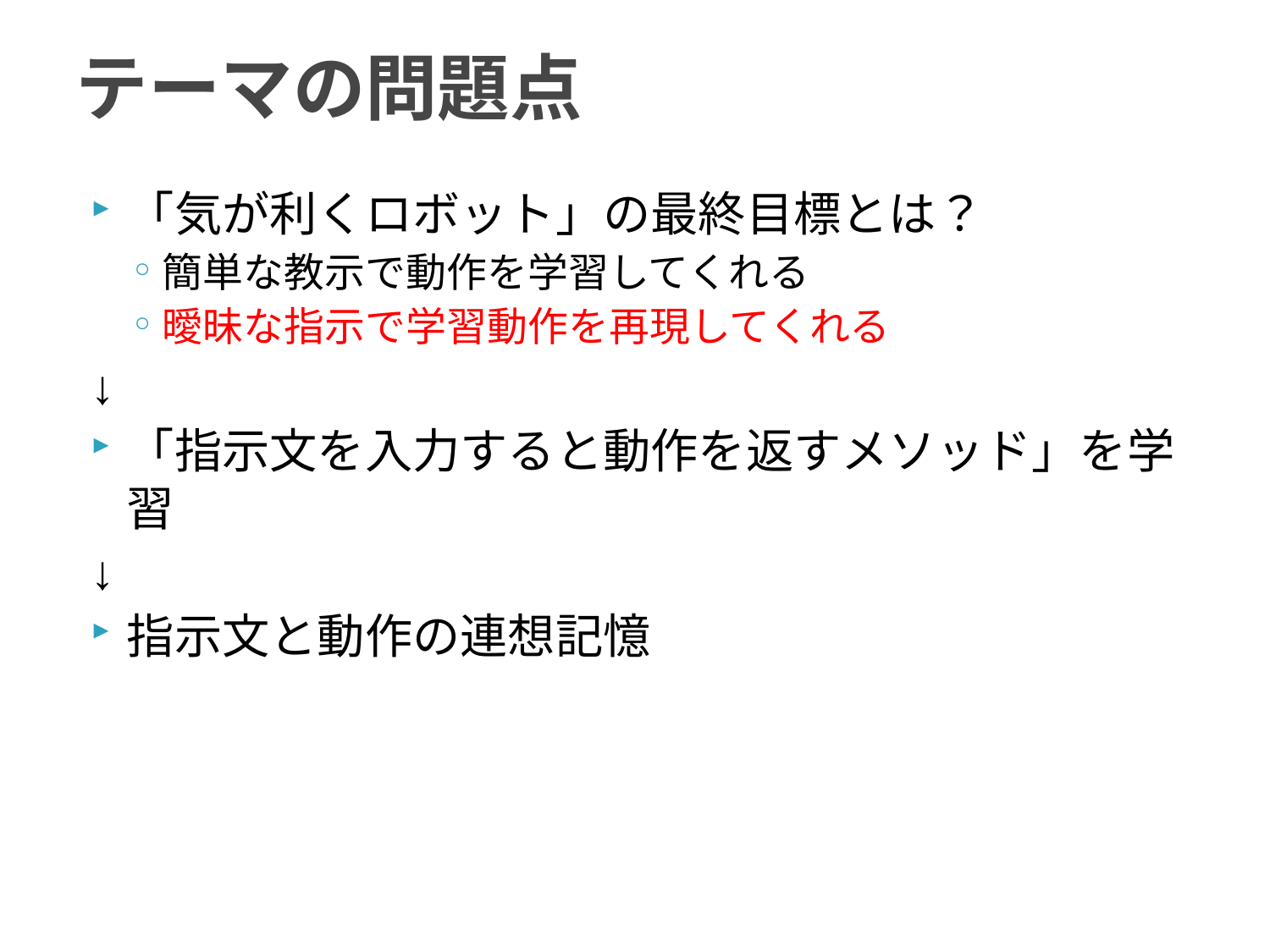

# テーマの問題点
「気が利くロボット」の最終目標とは？
簡単な教示で動作を学習してくれる
曖昧な指示で学習動作を再現してくれる
↓
「指示文を入力すると動作を返すメソッド」を学習
↓
指示文と動作の連想記憶